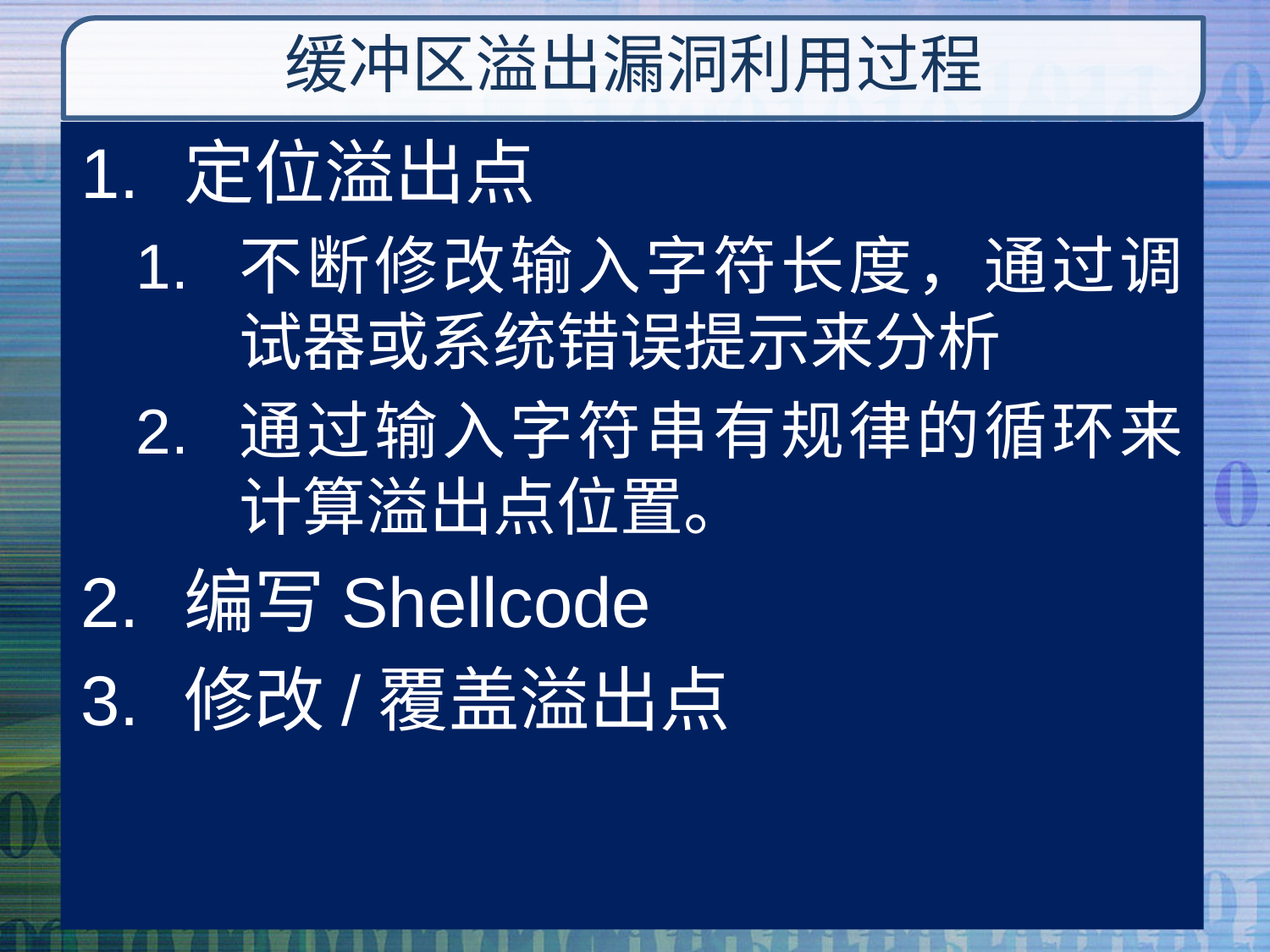

# 缓冲区溢出漏洞利用过程
定位溢出点
不断修改输入字符长度，通过调试器或系统错误提示来分析
通过输入字符串有规律的循环来计算溢出点位置。
编写Shellcode
修改/覆盖溢出点